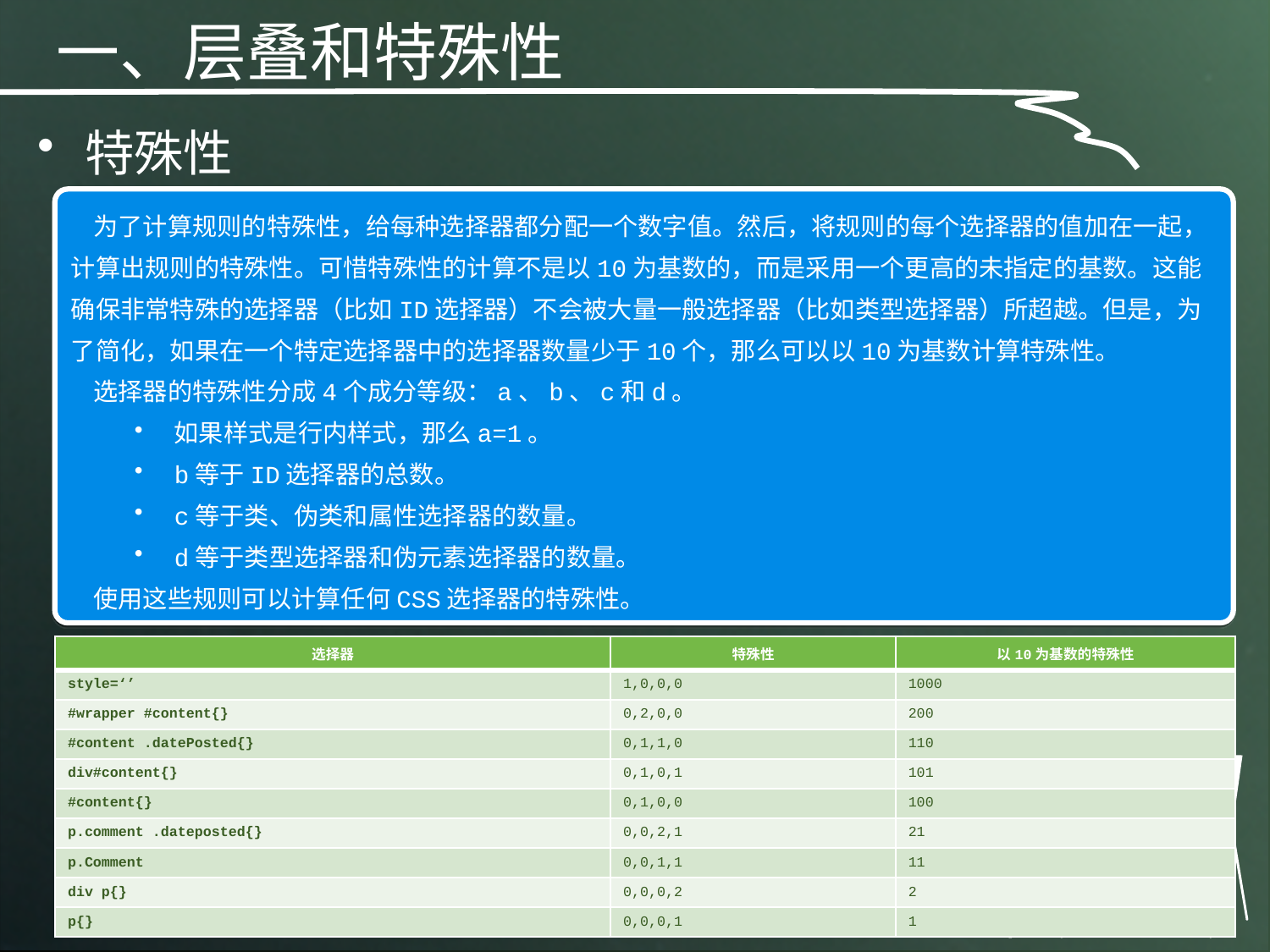

一、层叠和特殊性
特殊性

   为了计算规则的特殊性，给每种选择器都分配一个数字值。然后，将规则的每个选择器的值加在一起，计算出规则的特殊性。可惜特殊性的计算不是以10为基数的，而是采用一个更高的未指定的基数。这能确保非常特殊的选择器（比如ID选择器）不会被大量一般选择器（比如类型选择器）所超越。但是，为了简化，如果在一个特定选择器中的选择器数量少于10个，那么可以以10为基数计算特殊性。
   选择器的特殊性分成4个成分等级：a、b、c和d。
如果样式是行内样式，那么a=1。
b等于ID选择器的总数。
c等于类、伪类和属性选择器的数量。
d等于类型选择器和伪元素选择器的数量。
   使用这些规则可以计算任何CSS选择器的特殊性。
| 选择器 | 特殊性 | 以10为基数的特殊性 |
| --- | --- | --- |
| style=‘’ | 1,0,0,0 | 1000 |
| #wrapper #content{} | 0,2,0,0 | 200 |
| #content .datePosted{} | 0,1,1,0 | 110 |
| div#content{} | 0,1,0,1 | 101 |
| #content{} | 0,1,0,0 | 100 |
| p.comment .dateposted{} | 0,0,2,1 | 21 |
| p.Comment | 0,0,1,1 | 11 |
| div p{} | 0,0,0,2 | 2 |
| p{} | 0,0,0,1 | 1 |